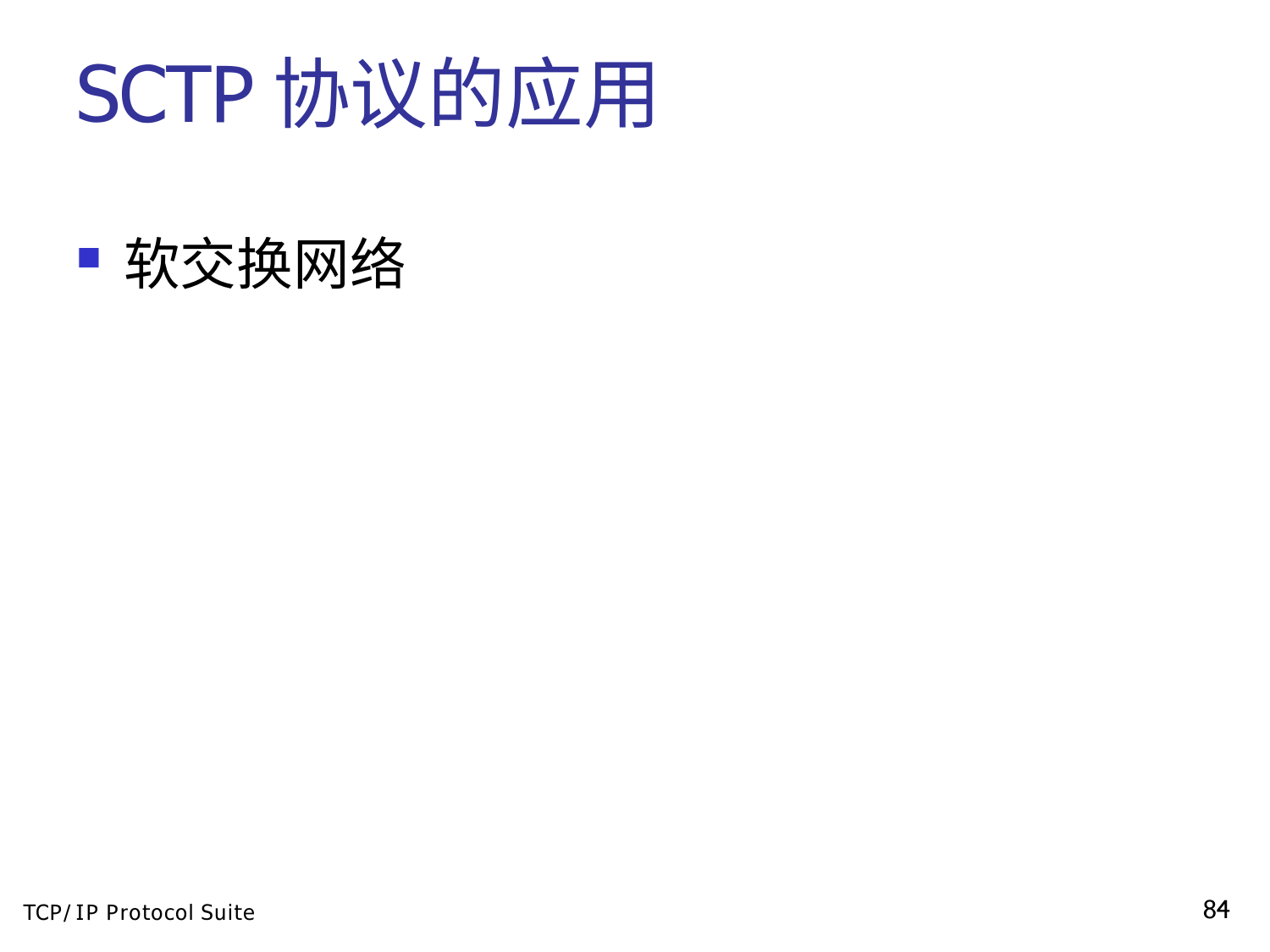

# SCTP协议的应用
软交换网络
84
TCP/IP Protocol Suite